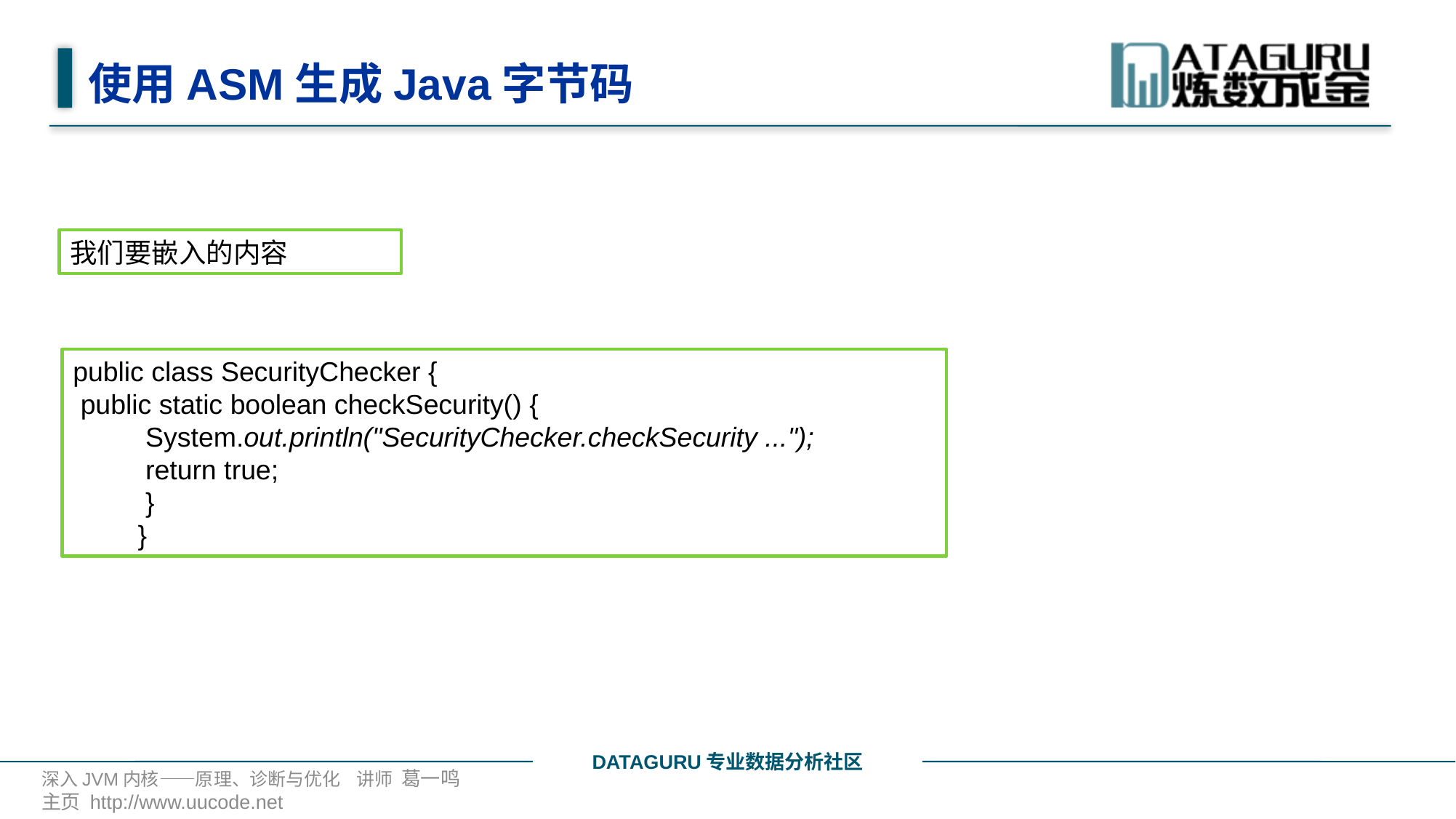

# 使用ASM生成Java字节码
我们要嵌入的内容
public class SecurityChecker {
 public static boolean checkSecurity() {
 System.out.println("SecurityChecker.checkSecurity ...");
 return true;
 }
}